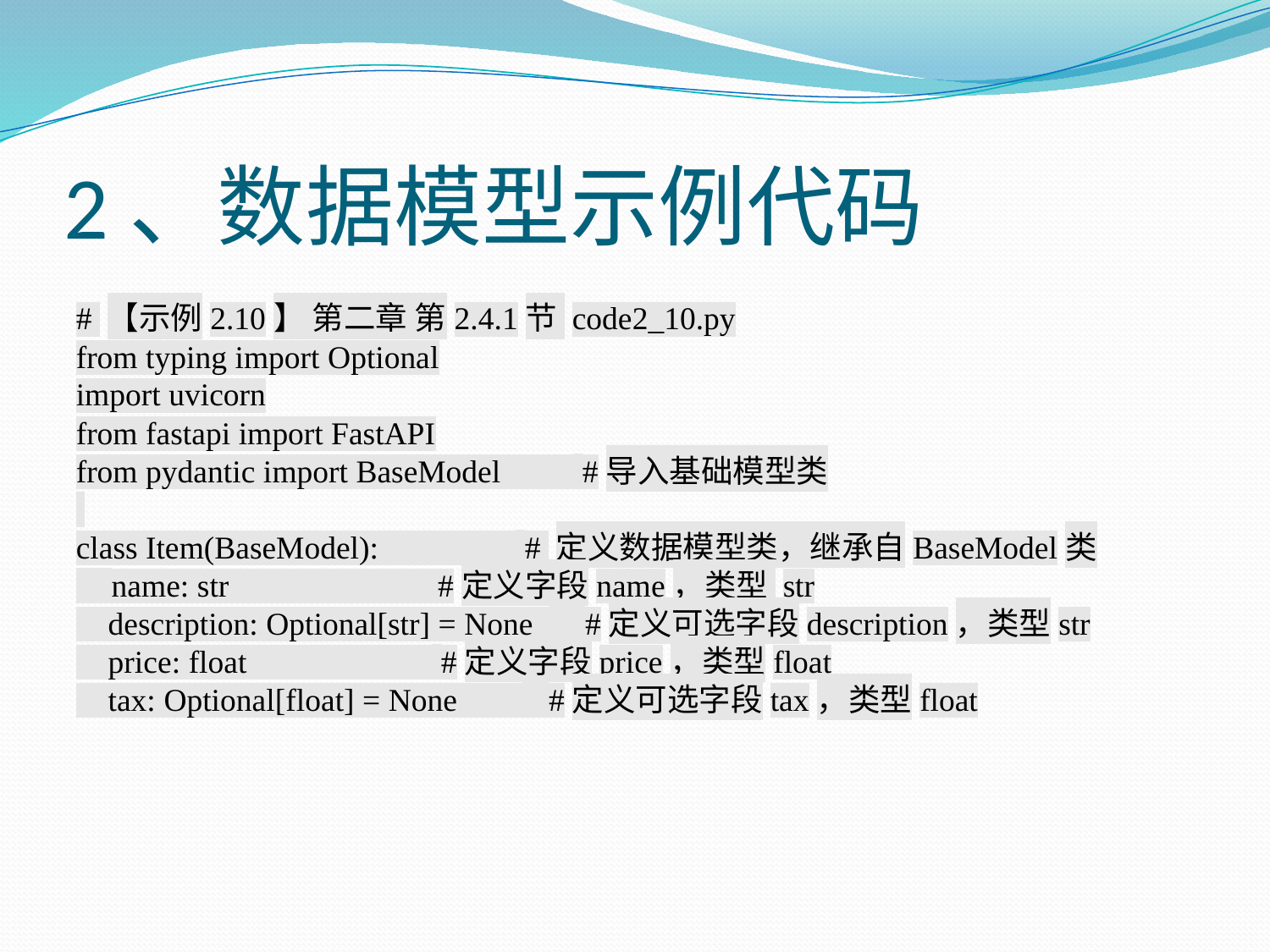

# 2、数据模型示例代码
# 【示例2.10】 第二章 第2.4.1节 code2_10.pyfrom typing import Optionalimport uvicornfrom fastapi import FastAPIfrom pydantic import BaseModel          #导入基础模型类
class Item(BaseModel):                  # 定义数据模型类，继承自BaseModel类    name: str                          #定义字段name，类型 str    description: Optional[str] = None      #定义可选字段description，类型str    price: float                        #定义字段price，类型float    tax: Optional[float] = None           #定义可选字段tax，类型float